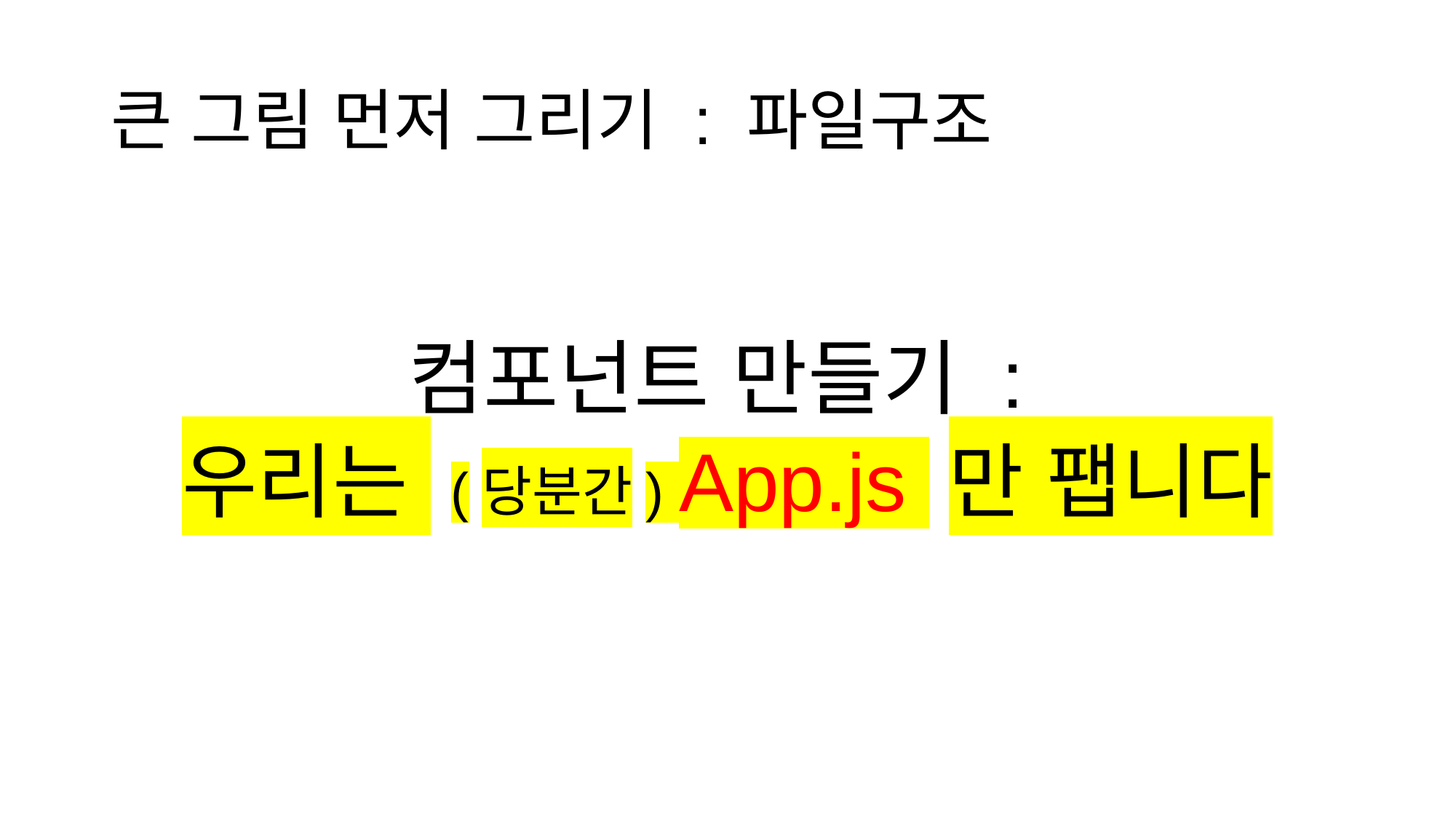

# 큰 그림 먼저 그리기 : 파일구조

컴포넌트 만들기 :
우리는 (당분간) App.js 만 팹니다